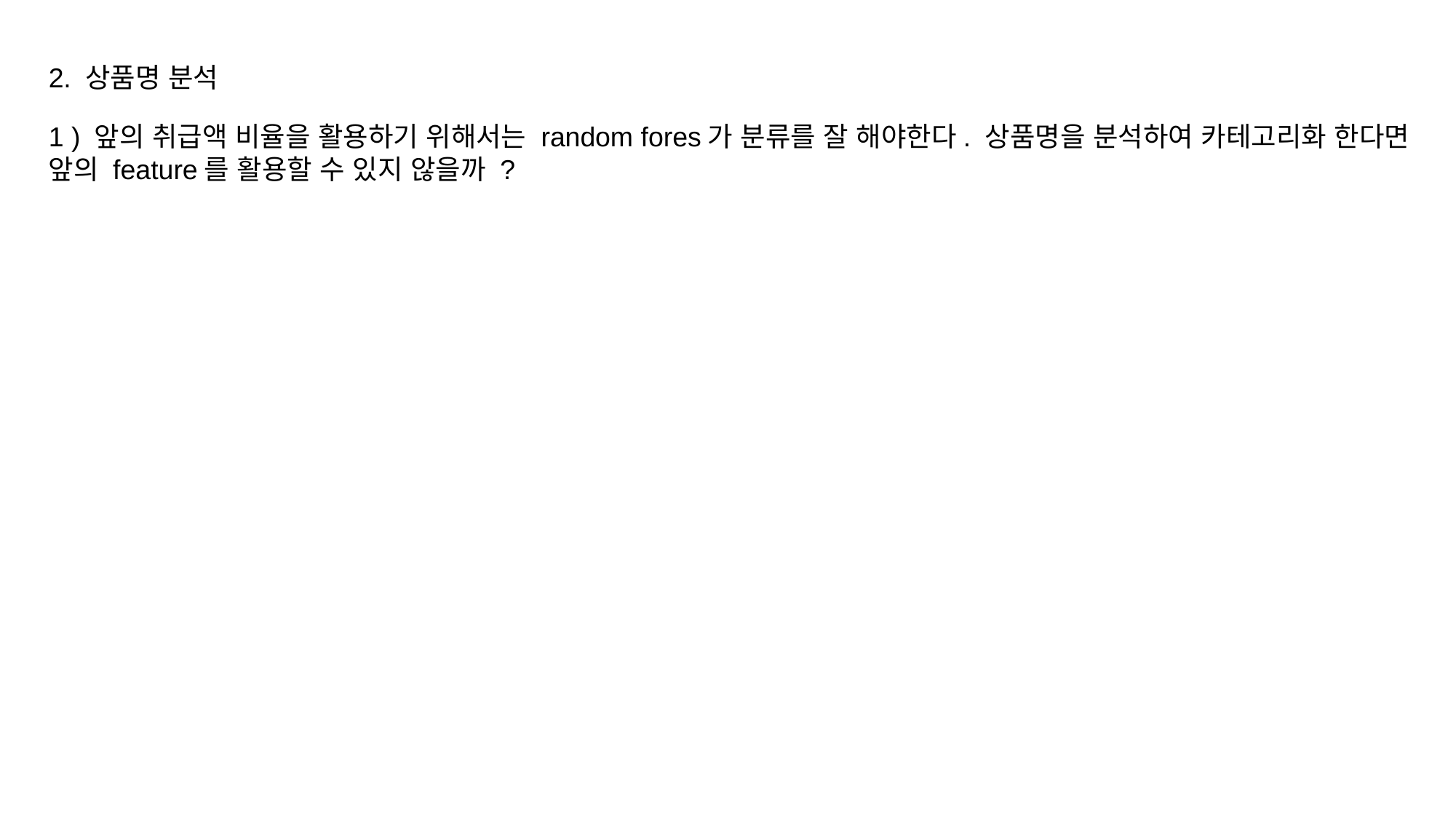

2. 상품명 분석
1 ) 앞의 취급액 비율을 활용하기 위해서는 random fores가 분류를 잘 해야한다. 상품명을 분석하여 카테고리화 한다면 앞의 feature를 활용할 수 있지 않을까 ?